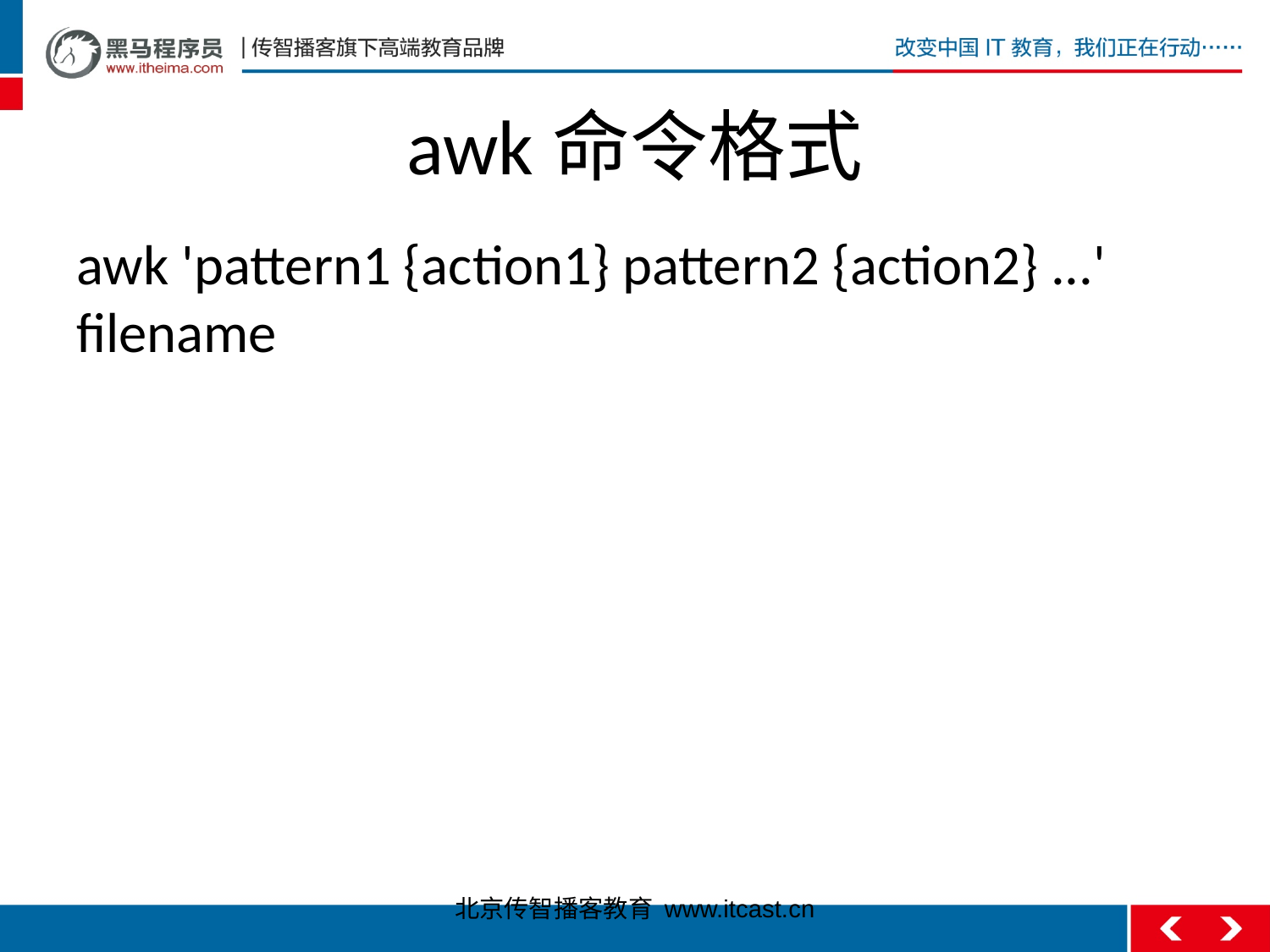

# awk命令格式
awk 'pattern1 {action1} pattern2 {action2} ...' filename

北京传智播客教育 www.itcast.cn